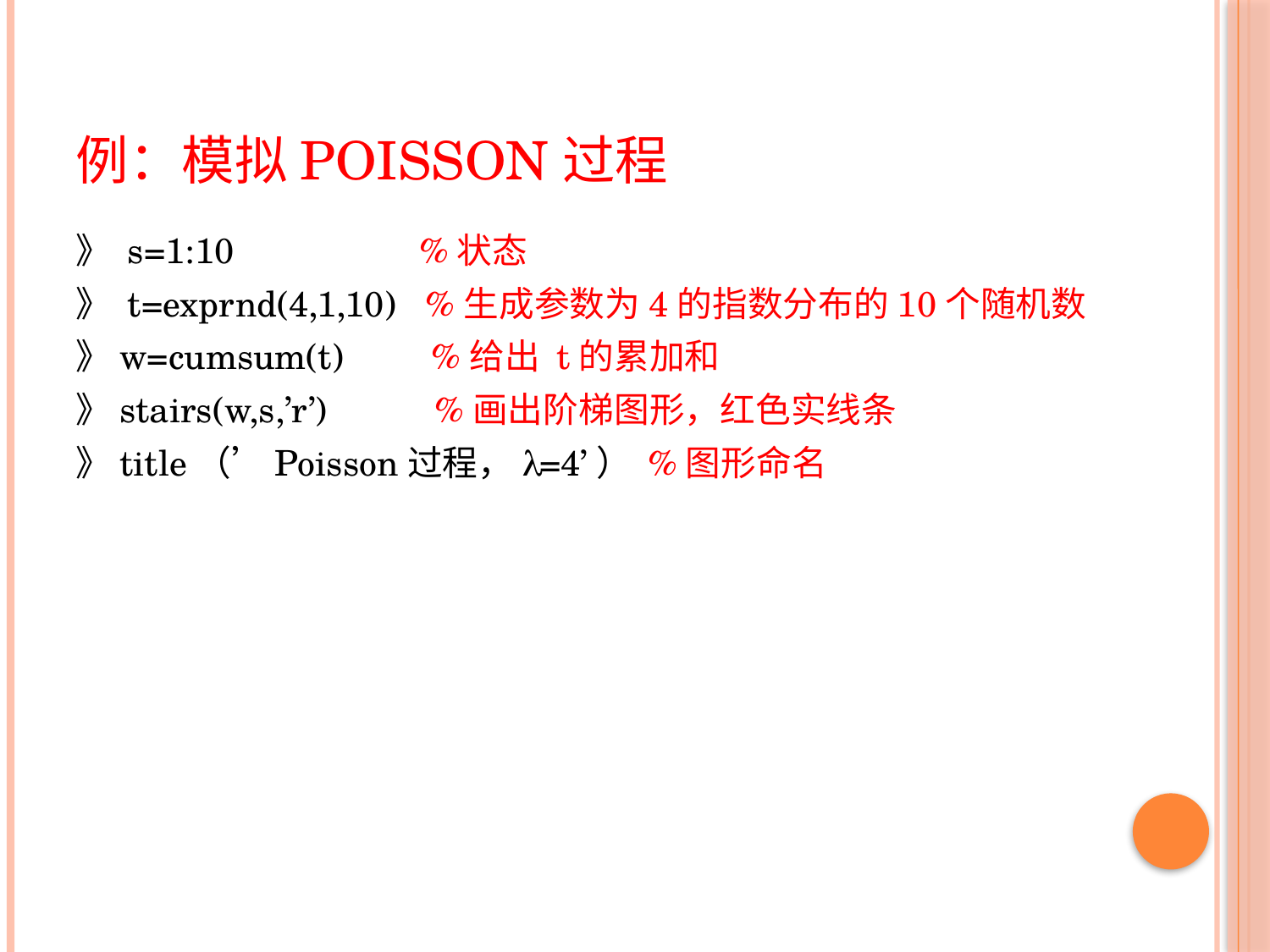

# 例：模拟Poisson过程
》 s=1:10                   %状态
》 t=exprnd(4,1,10)   %生成参数为4的指数分布的10个随机数
》w=cumsum(t)         %给出 t的累加和
》stairs(w,s,’r’)           %画出阶梯图形，红色实线条
》title（’Poisson过程，λ=4’） %图形命名